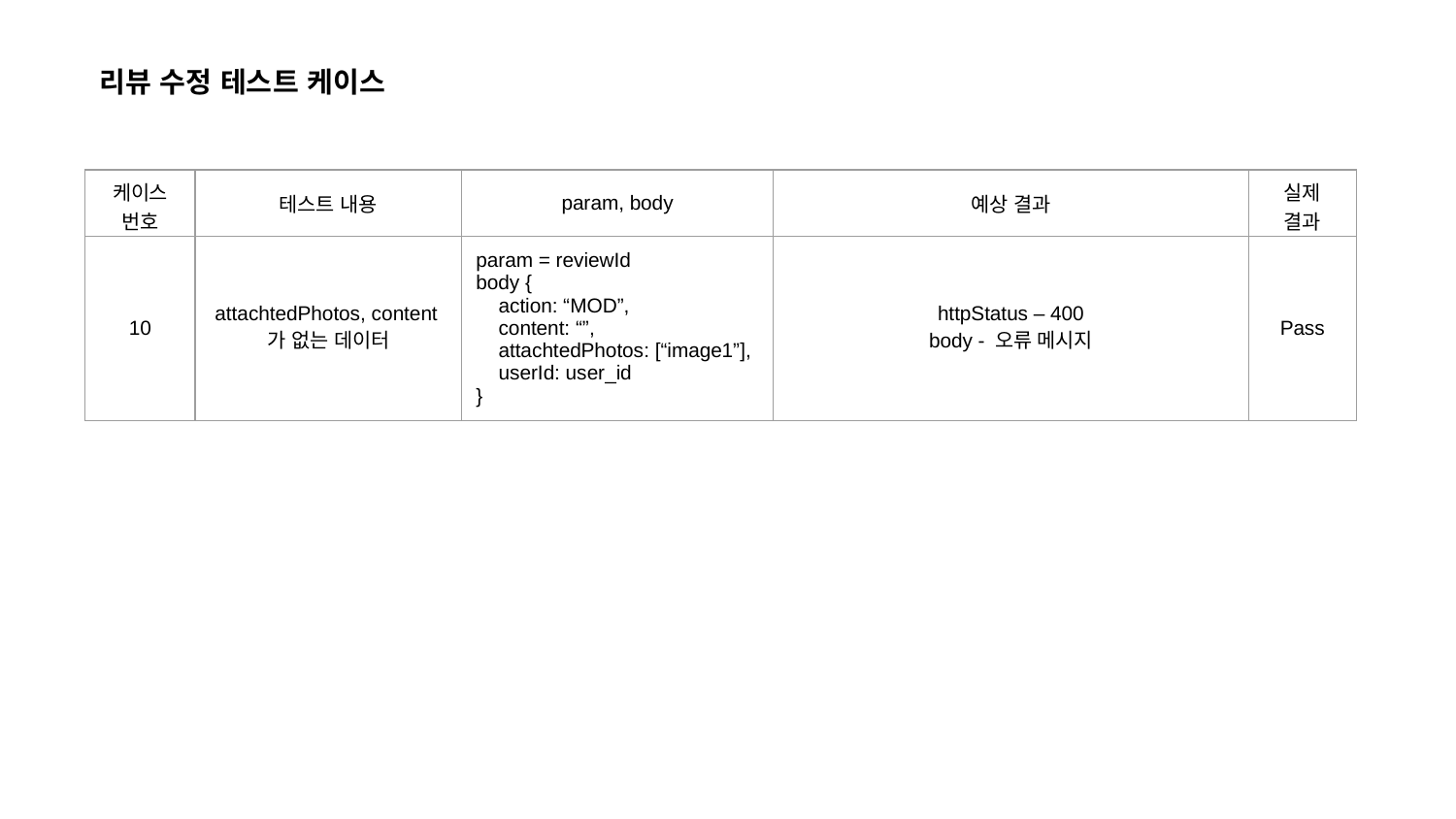

리뷰 수정 테스트 케이스
| 케이스 번호 | 테스트 내용 | param, body | 예상 결과 | 실제 결과 |
| --- | --- | --- | --- | --- |
| 10 | attachtedPhotos, content가 없는 데이터 | param = reviewId body { action: “MOD”, content: “”, attachtedPhotos: [“image1”], userId: user\_id } | httpStatus – 400 body - 오류 메시지 | Pass |